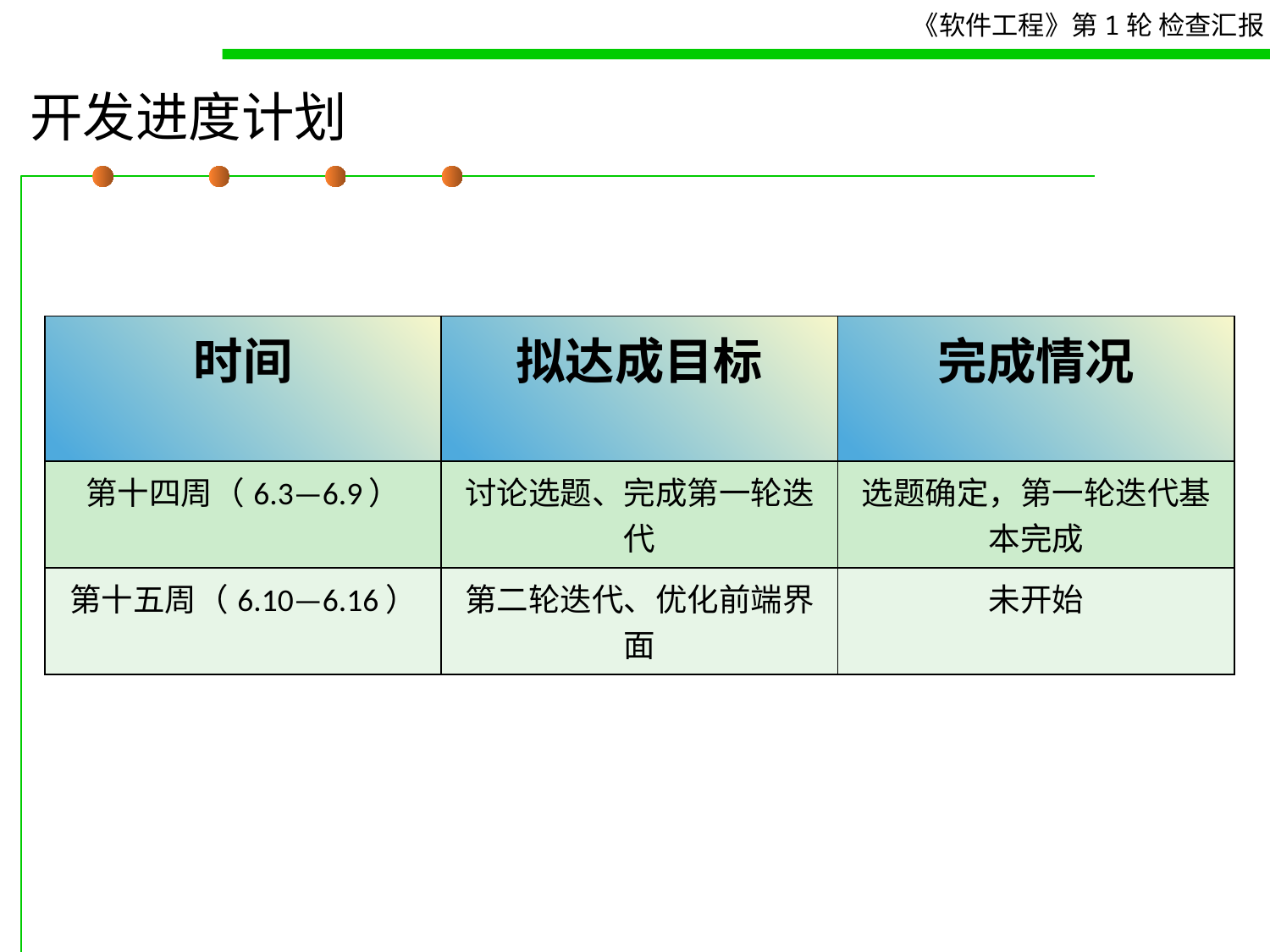

# 开发进度计划
| 时间 | 拟达成目标 | 完成情况 |
| --- | --- | --- |
| 第十四周（6.3—6.9） | 讨论选题、完成第一轮迭代 | 选题确定，第一轮迭代基本完成 |
| 第十五周（6.10—6.16） | 第二轮迭代、优化前端界面 | 未开始 |